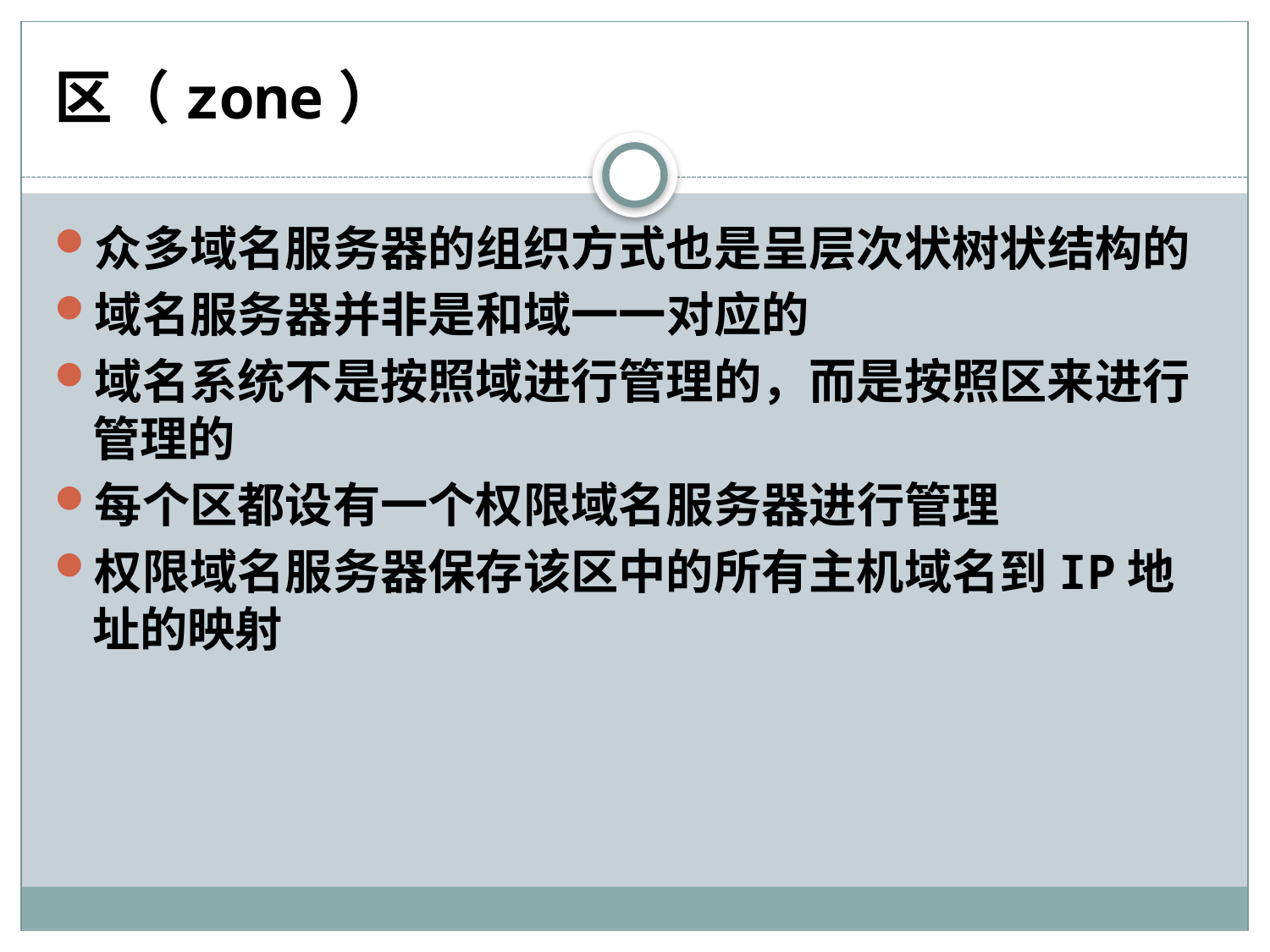

# 区（zone）
众多域名服务器的组织方式也是呈层次状树状结构的
域名服务器并非是和域一一对应的
域名系统不是按照域进行管理的，而是按照区来进行管理的
每个区都设有一个权限域名服务器进行管理
权限域名服务器保存该区中的所有主机域名到IP地址的映射